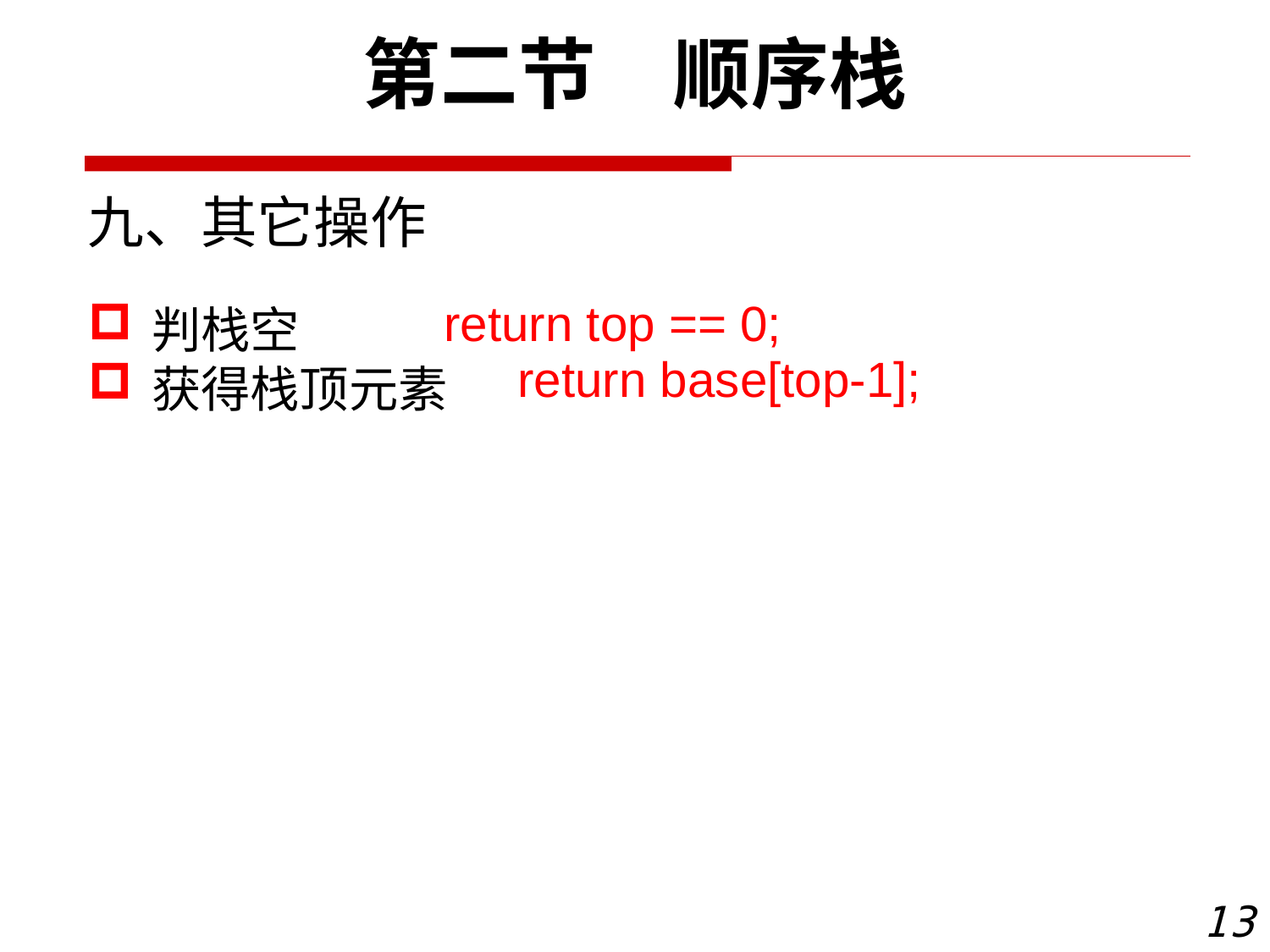

第二节　顺序栈
九、其它操作
判栈空
获得栈顶元素

return top == 0;

return base[top-1];

13